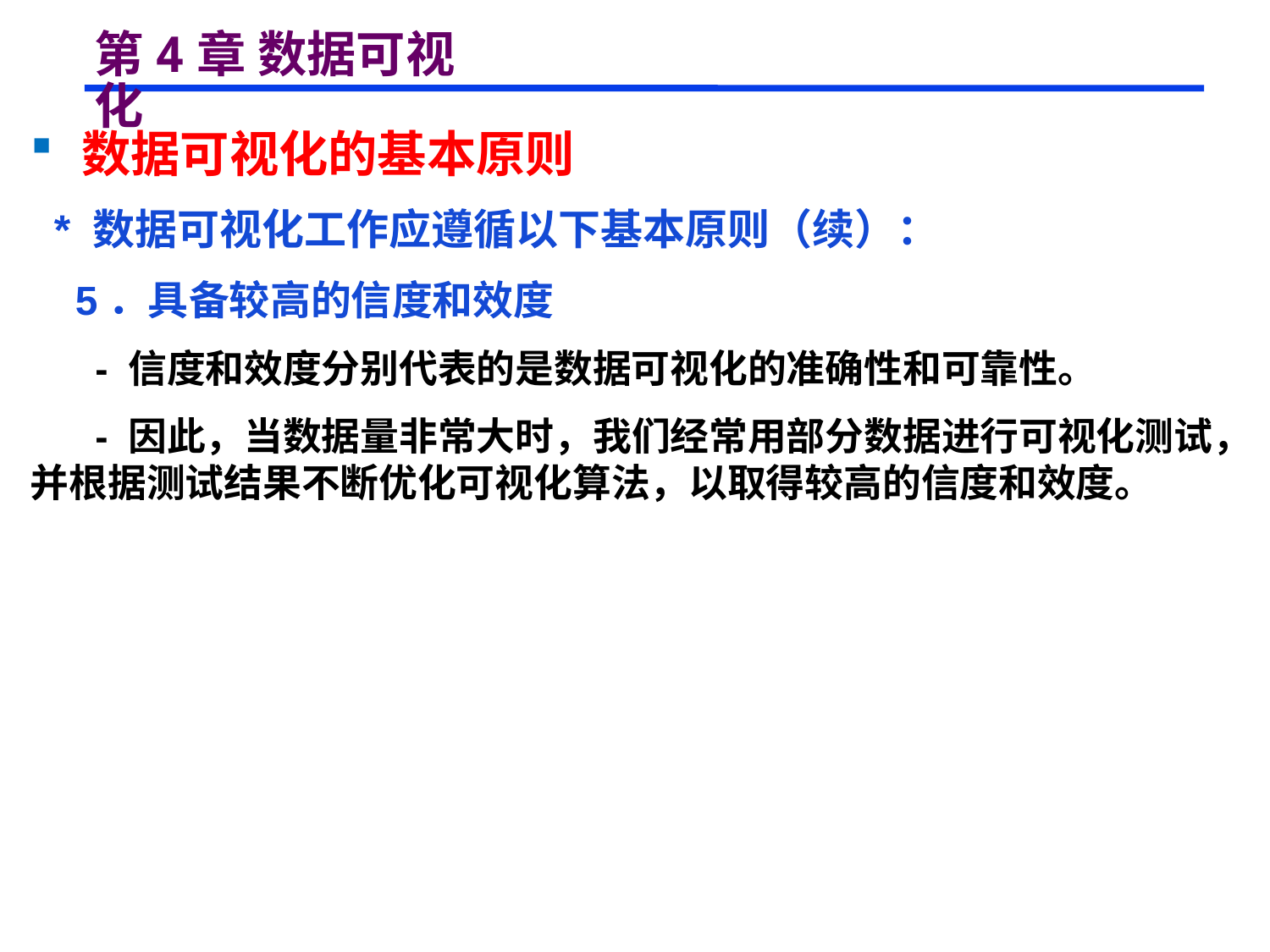

# 第4章 数据可视化
 数据可视化的基本原则
  * 数据可视化工作应遵循以下基本原则（续）：
    5．具备较高的信度和效度
      - 信度和效度分别代表的是数据可视化的准确性和可靠性。
      - 因此，当数据量非常大时，我们经常用部分数据进行可视化测试，并根据测试结果不断优化可视化算法，以取得较高的信度和效度。